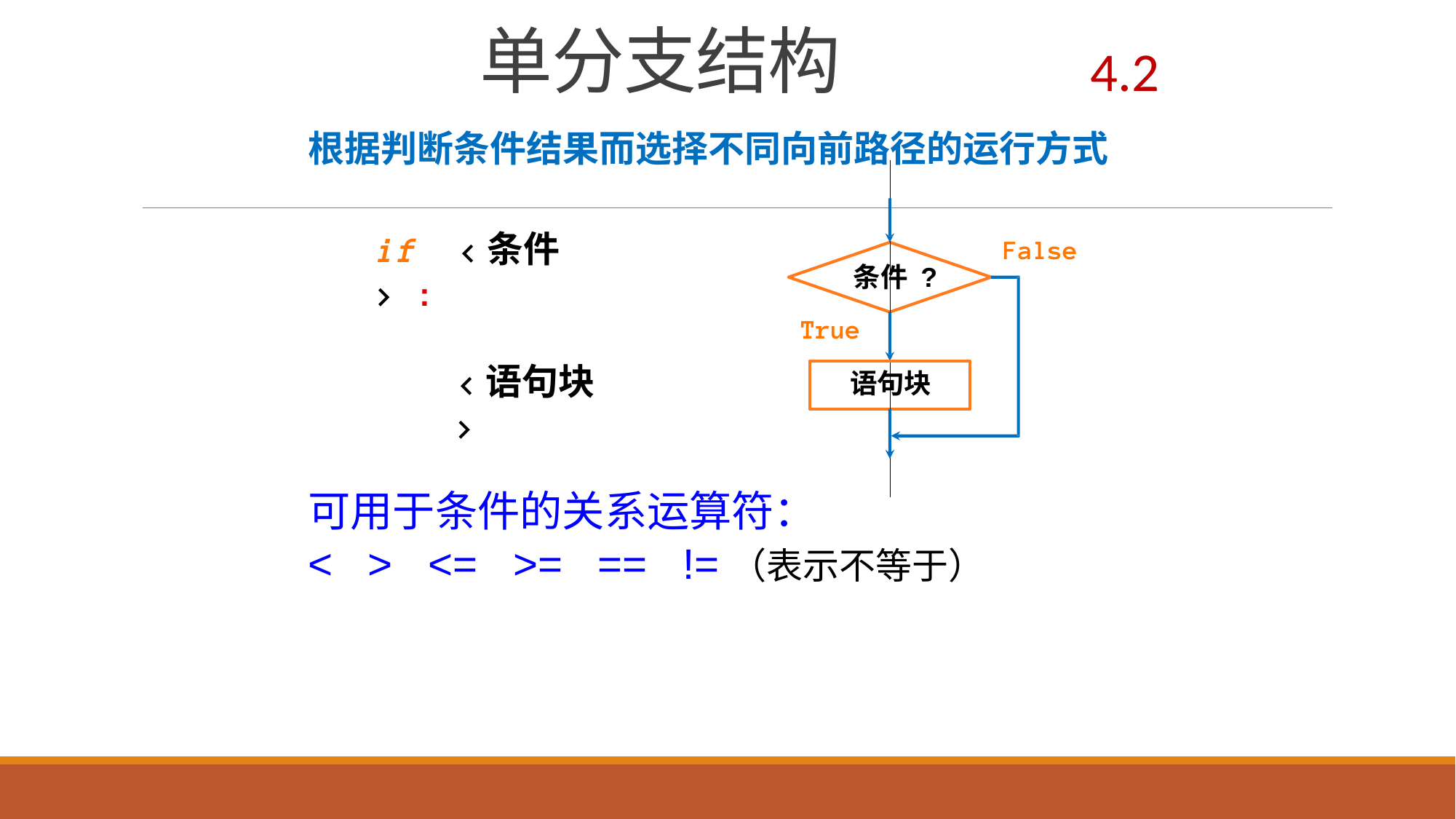

# 单分支结构
4.2
根据判断条件结果而选择不同向前路径的运行方式

False

条件 ?

True

语句块

if	<条件> :

<语句块>
可用于条件的关系运算符：
<   >   <=   >=   ==   !=（表示不等于）